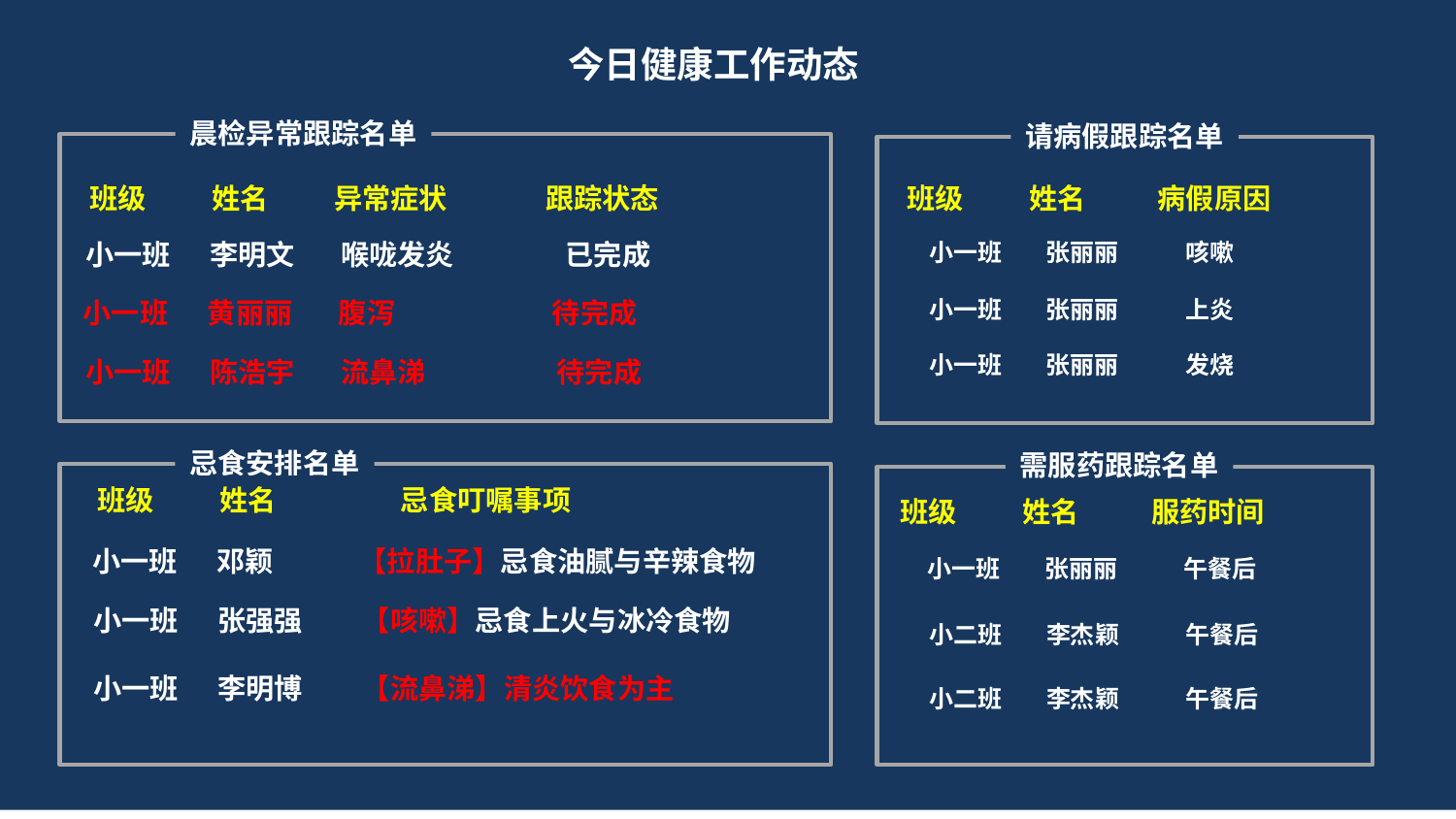

今日健康工作动态
晨检异常跟踪名单
请病假跟踪名单

班级          姓名          异常症状               跟踪状态
班级          姓名           病假原因
小一班      李明文       喉咙发炎                 已完成
小一班        张丽丽            咳嗽
小一班        张丽丽            上炎
小一班      黄丽丽       腹泻                        待完成
小一班        张丽丽            发烧
小一班      陈浩宇       流鼻涕                    待完成
忌食安排名单
需服药跟踪名单

班级          姓名                   忌食叮嘱事项
班级          姓名           服药时间
小一班      邓颖             【拉肚子】忌食油腻与辛辣食物
小一班        张丽丽            午餐后
小一班      张强强         【咳嗽】忌食上火与冰冷食物
小二班        李杰颖            午餐后
小一班      李明博         【流鼻涕】清炎饮食为主
小二班        李杰颖            午餐后